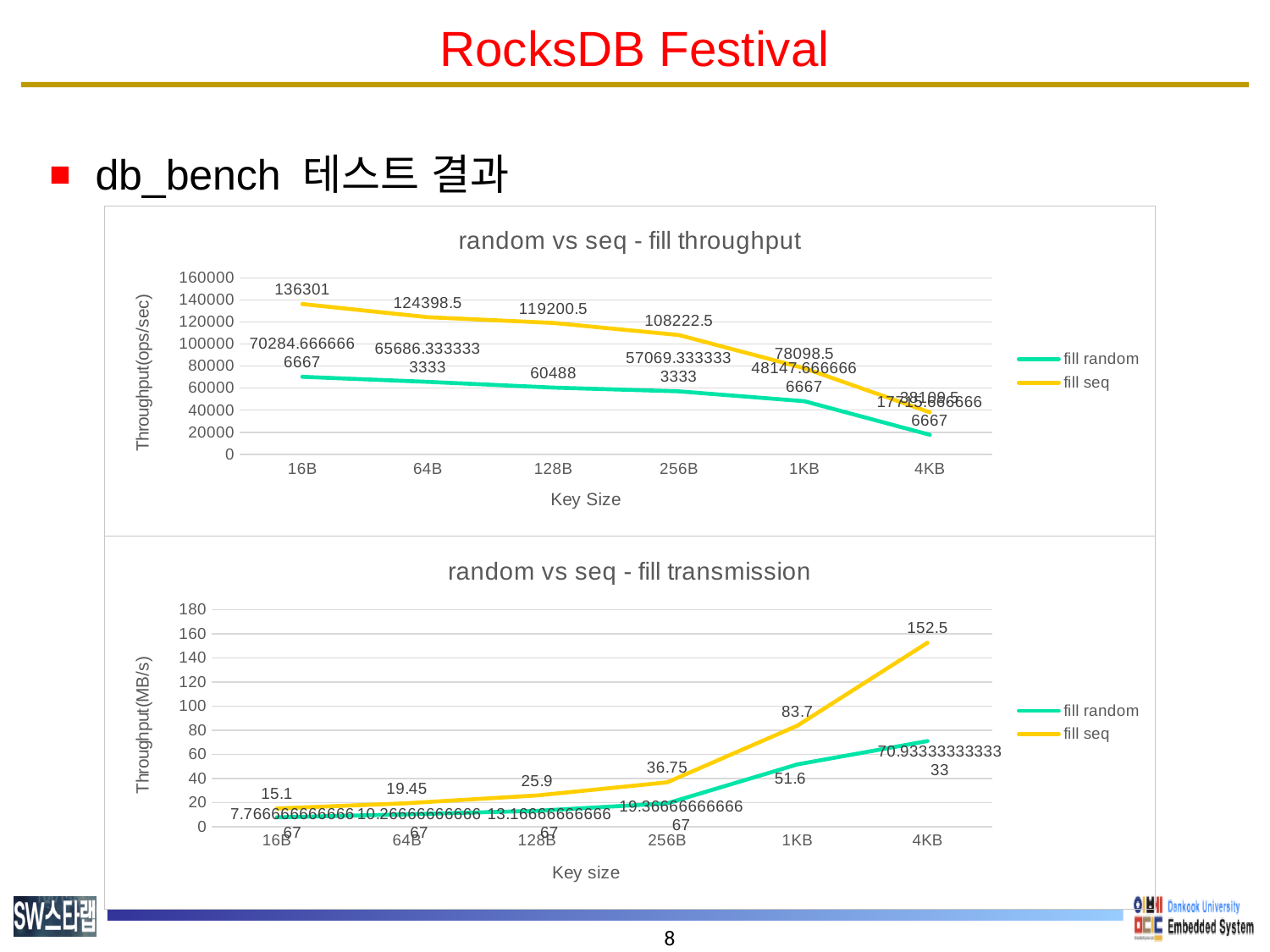

# RocksDB Festival
db_bench 테스트 결과

### Chart: random vs seq - fill throughput

| Category |  |  |
|---|---|---|
| 16B | 70284.66666666667 | 136301.0 |
| 64B | 65686.33333333333 | 124398.5 |
| 128B | 60488.0 | 119200.5 |
| 256B | 57069.333333333336 | 108222.5 |
| 1KB | 48147.666666666664 | 78098.5 |
| 4KB | 17715.666666666668 | 38109.5 |

### Chart: random vs seq - fill transmission

| Category |  |  |
|---|---|---|
| 16B | 7.766666666666666 | 15.1 |
| 64B | 10.266666666666667 | 19.45 |
| 128B | 13.166666666666666 | 25.9 |
| 256B | 19.366666666666667 | 36.75 |
| 1KB | 51.6 | 83.7 |
| 4KB | 70.93333333333332 | 152.5 |
8